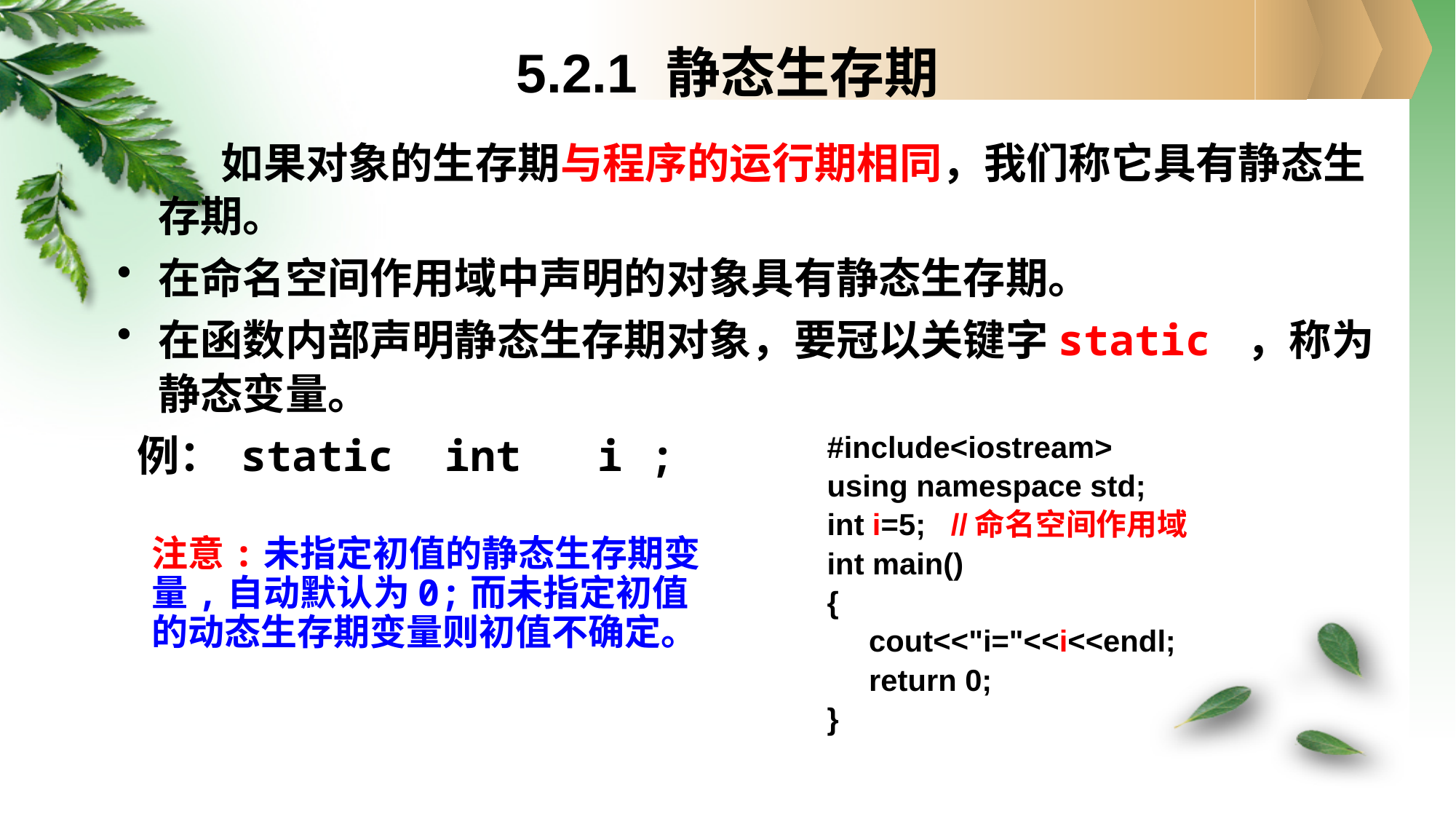

# 5.2.1 静态生存期
　　  如果对象的生存期与程序的运行期相同，我们称它具有静态生存期。
在命名空间作用域中声明的对象具有静态生存期。
在函数内部声明静态生存期对象，要冠以关键字static ，称为静态变量。
 例： static  int   i ;

#include<iostream>
using namespace std;
int i=5;   //命名空间作用域
int main()
{
     cout<<"i="<<i<<endl;
     return 0;
}
注意:未指定初值的静态生存期变量,自动默认为0;而未指定初值的动态生存期变量则初值不确定。